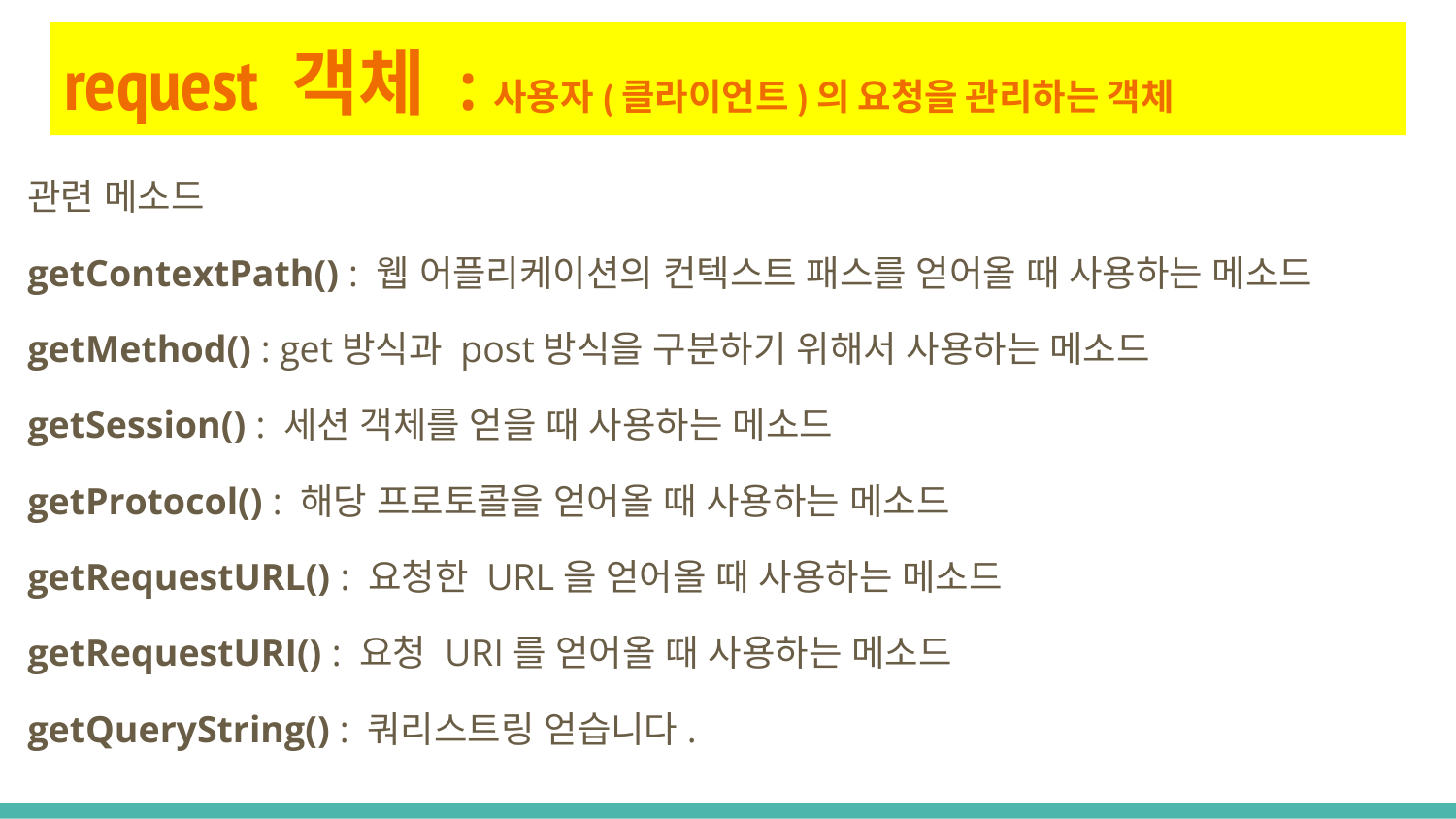

# request 객체 :사용자(클라이언트)의 요청을 관리하는 객체
관련 메소드
getContextPath() : 웹 어플리케이션의 컨텍스트 패스를 얻어올 때 사용하는 메소드
getMethod() : get방식과 post방식을 구분하기 위해서 사용하는 메소드
getSession() : 세션 객체를 얻을 때 사용하는 메소드
getProtocol() : 해당 프로토콜을 얻어올 때 사용하는 메소드
getRequestURL() : 요청한 URL을 얻어올 때 사용하는 메소드
getRequestURI() : 요청 URI를 얻어올 때 사용하는 메소드
getQueryString() : 쿼리스트링 얻습니다.